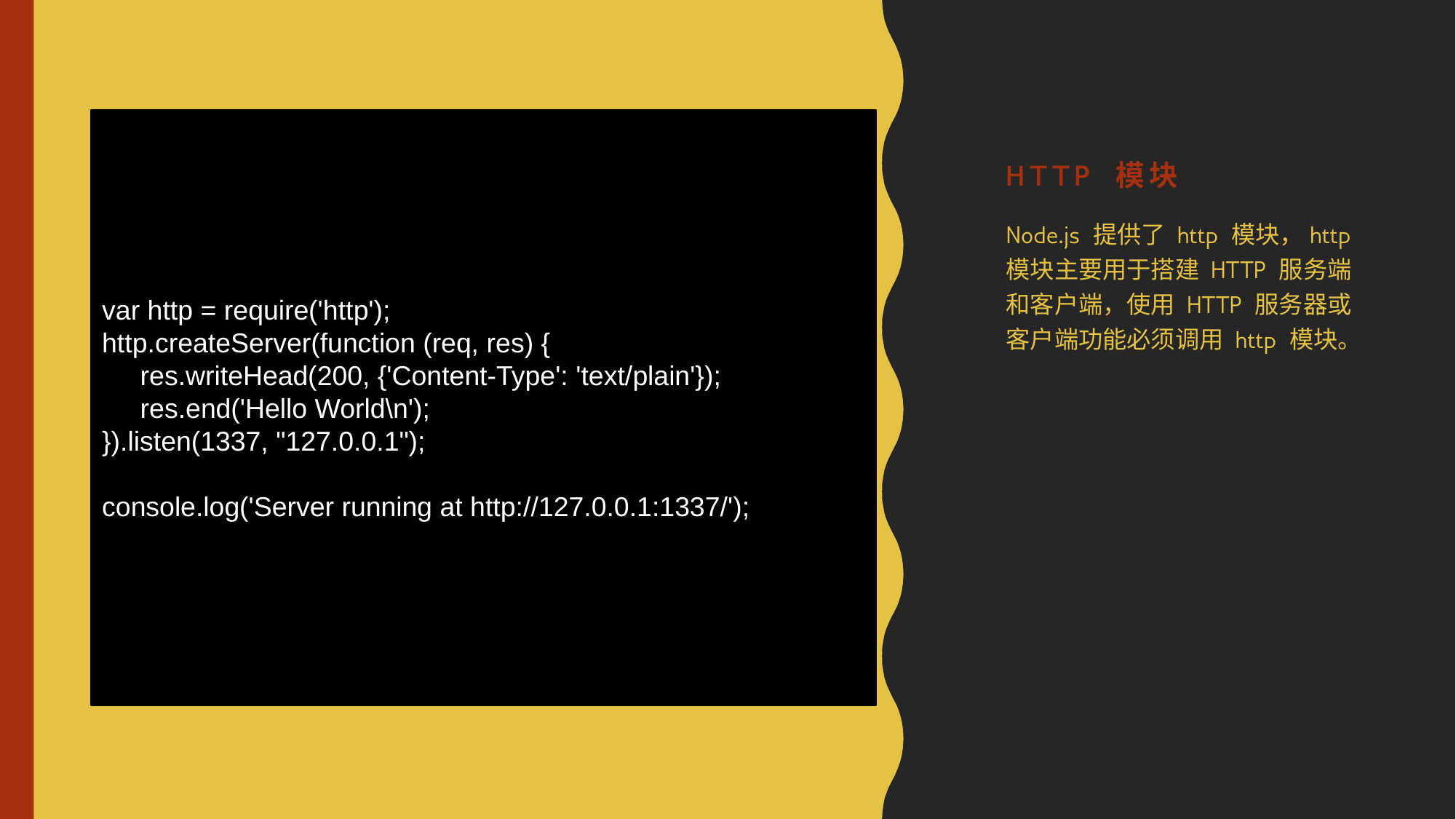

# http 模块

var http = require('http');
http.createServer(function (req, res) {
     res.writeHead(200, {'Content-Type': 'text/plain'});
     res.end('Hello World\n');
}).listen(1337, "127.0.0.1");

console.log('Server running at http://127.0.0.1:1337/');
Node.js 提供了 http 模块，http 模块主要用于搭建 HTTP 服务端和客户端，使用 HTTP 服务器或客户端功能必须调用 http 模块。